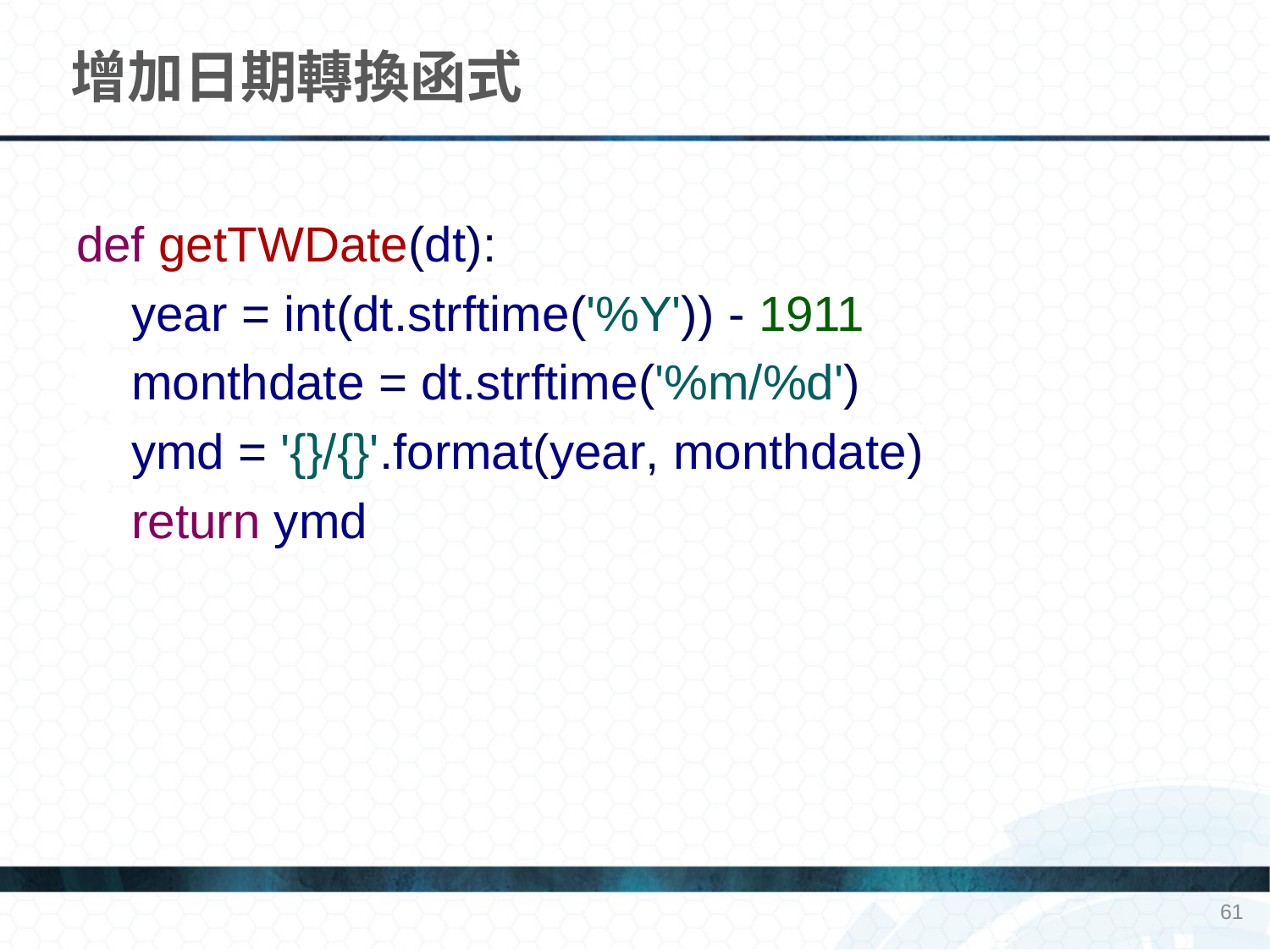

# 增加日期轉換函式
def getTWDate(dt):
    year = int(dt.strftime('%Y')) - 1911
    monthdate = dt.strftime('%m/%d')
    ymd = '{}/{}'.format(year, monthdate)
    return ymd

61